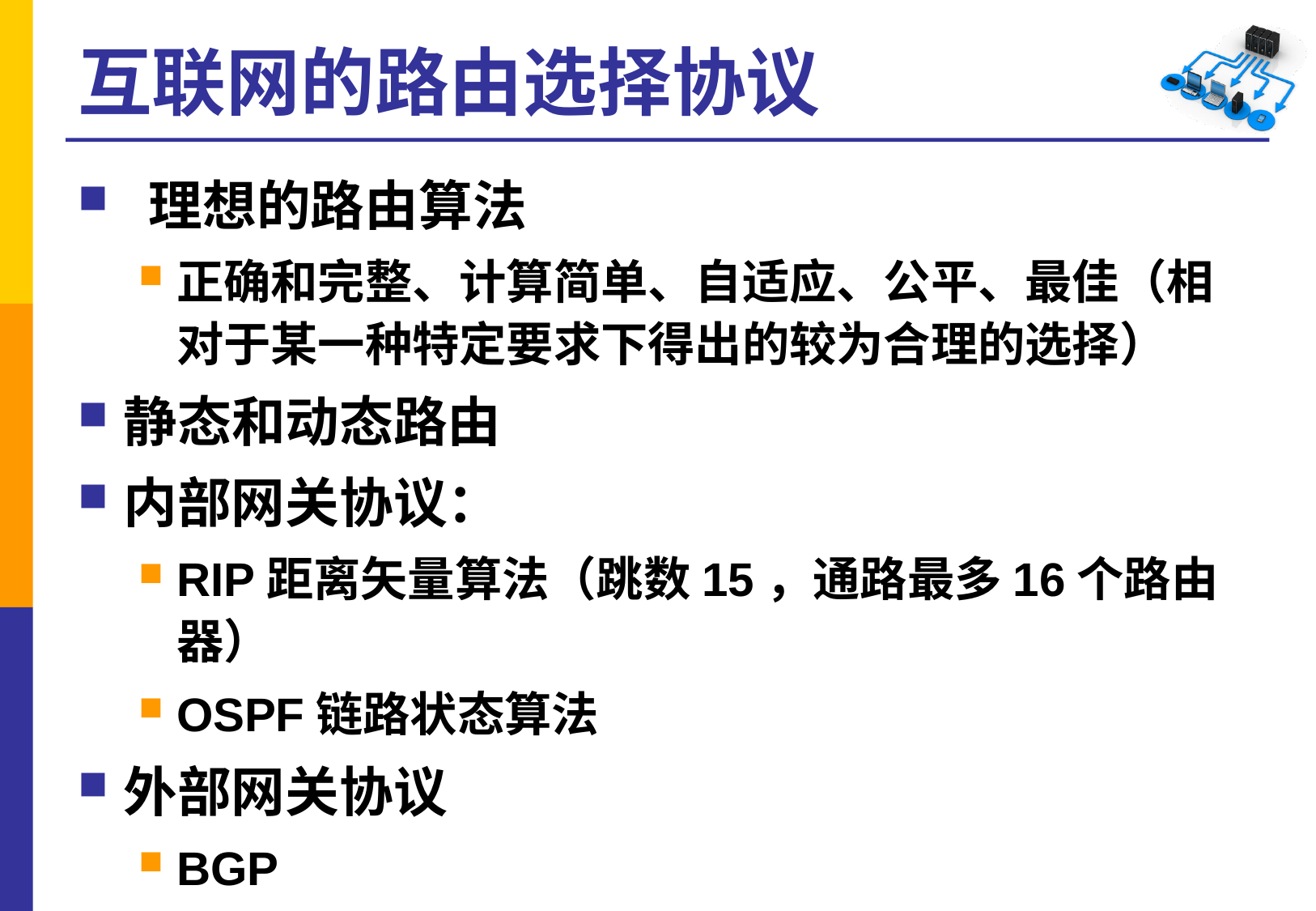

# 互联网的路由选择协议
 理想的路由算法
正确和完整、计算简单、自适应、公平、最佳（相对于某一种特定要求下得出的较为合理的选择）
静态和动态路由
内部网关协议：
RIP距离矢量算法（跳数15，通路最多16个路由器）
OSPF链路状态算法
外部网关协议
BGP